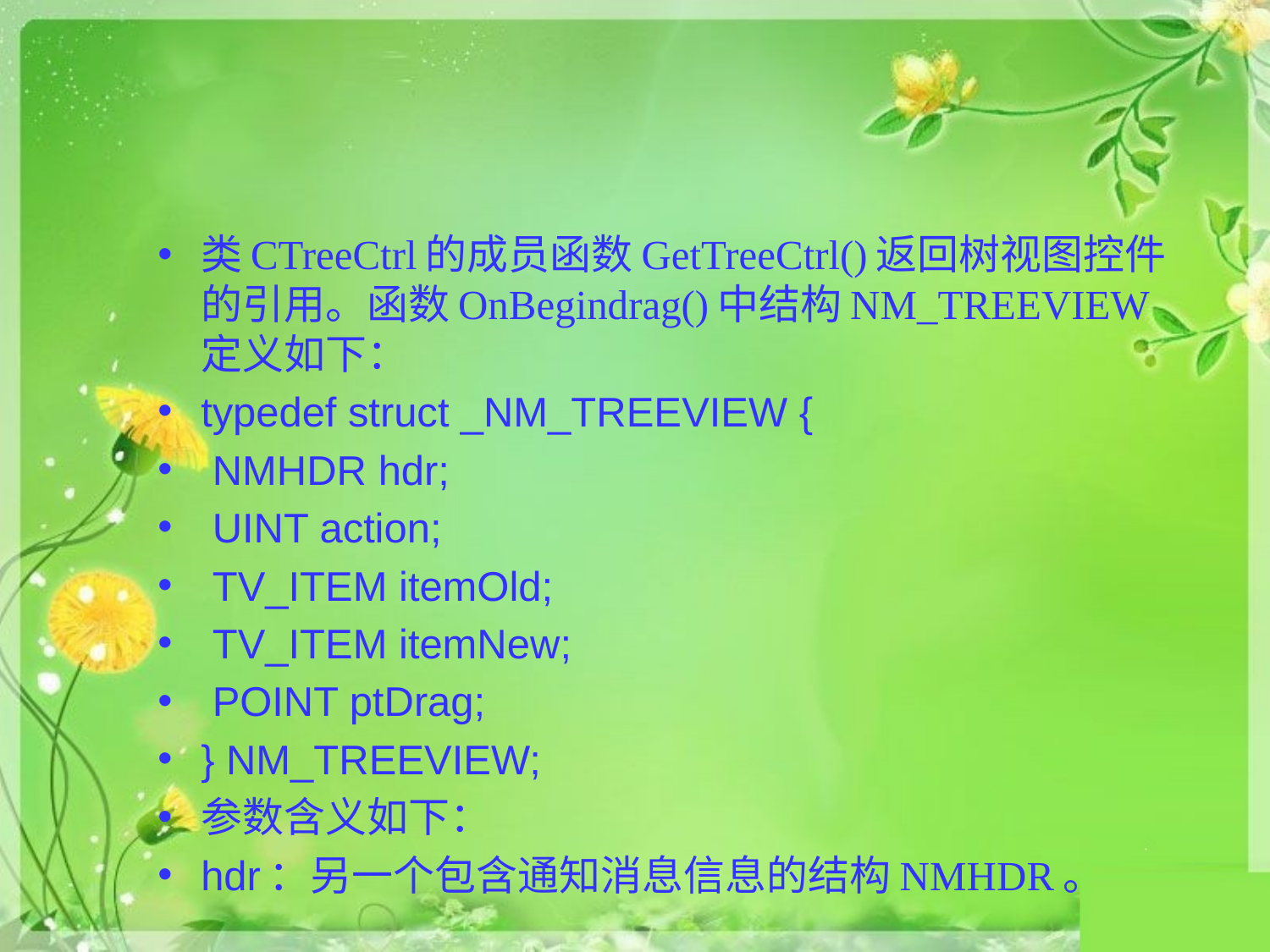

#
类CTreeCtrl的成员函数GetTreeCtrl()返回树视图控件的引用。函数OnBegindrag()中结构NM_TREEVIEW定义如下：
typedef struct _NM_TREEVIEW {
 NMHDR hdr;
 UINT action;
 TV_ITEM itemOld;
 TV_ITEM itemNew;
 POINT ptDrag;
} NM_TREEVIEW;
参数含义如下：
hdr：另一个包含通知消息信息的结构NMHDR。